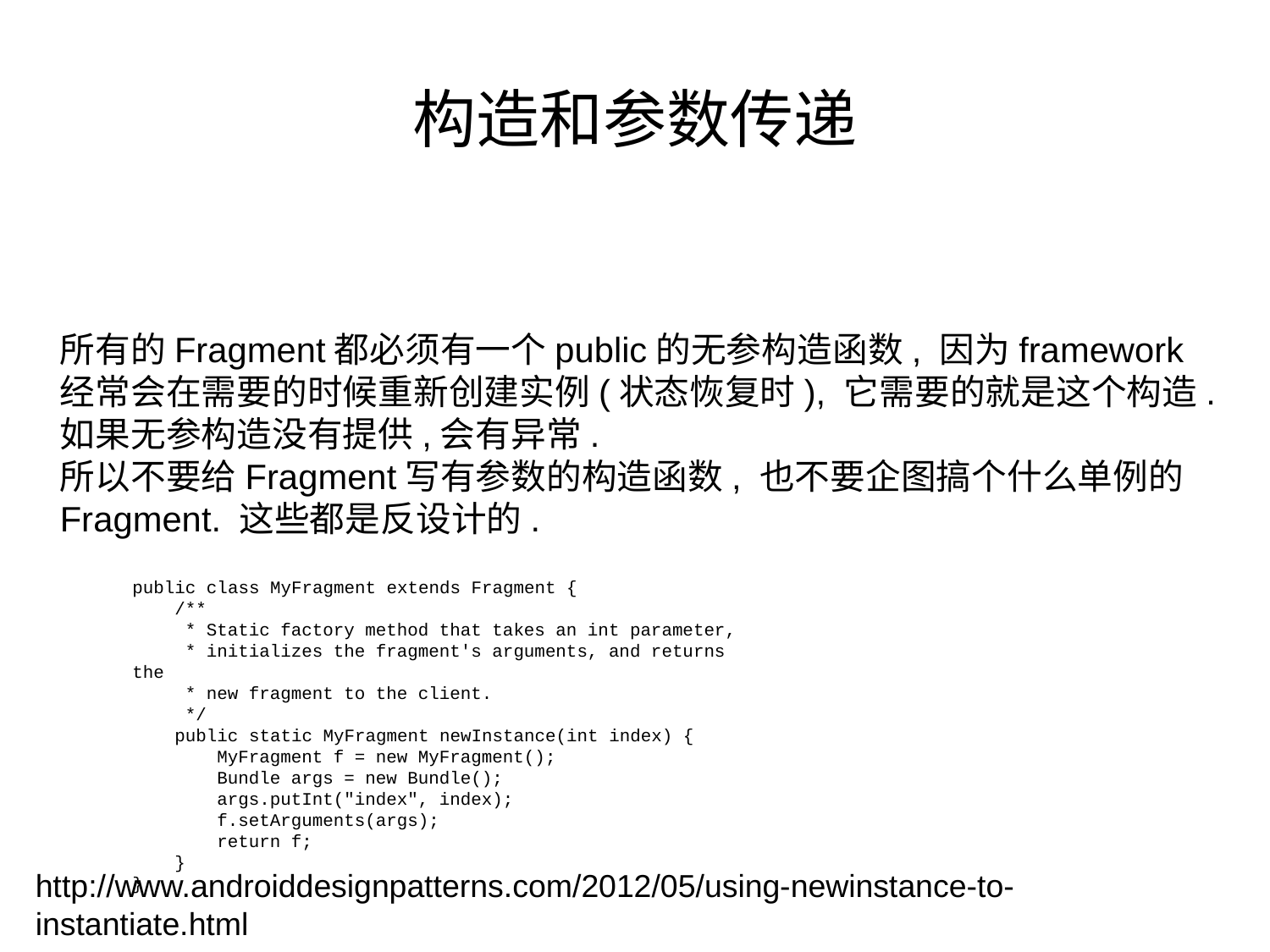

构造和参数传递
所有的Fragment都必须有一个public的无参构造函数, 因为framework经常会在需要的时候重新创建实例(状态恢复时), 它需要的就是这个构造.
如果无参构造没有提供,会有异常.
所以不要给Fragment写有参数的构造函数, 也不要企图搞个什么单例的Fragment. 这些都是反设计的.
public class MyFragment extends Fragment {
    /**
     * Static factory method that takes an int parameter,
     * initializes the fragment's arguments, and returns the
     * new fragment to the client.
     */
    public static MyFragment newInstance(int index) {
        MyFragment f = new MyFragment();
        Bundle args = new Bundle();
        args.putInt("index", index);
        f.setArguments(args);
        return f;
    }
}
http://www.androiddesignpatterns.com/2012/05/using-newinstance-to-instantiate.html